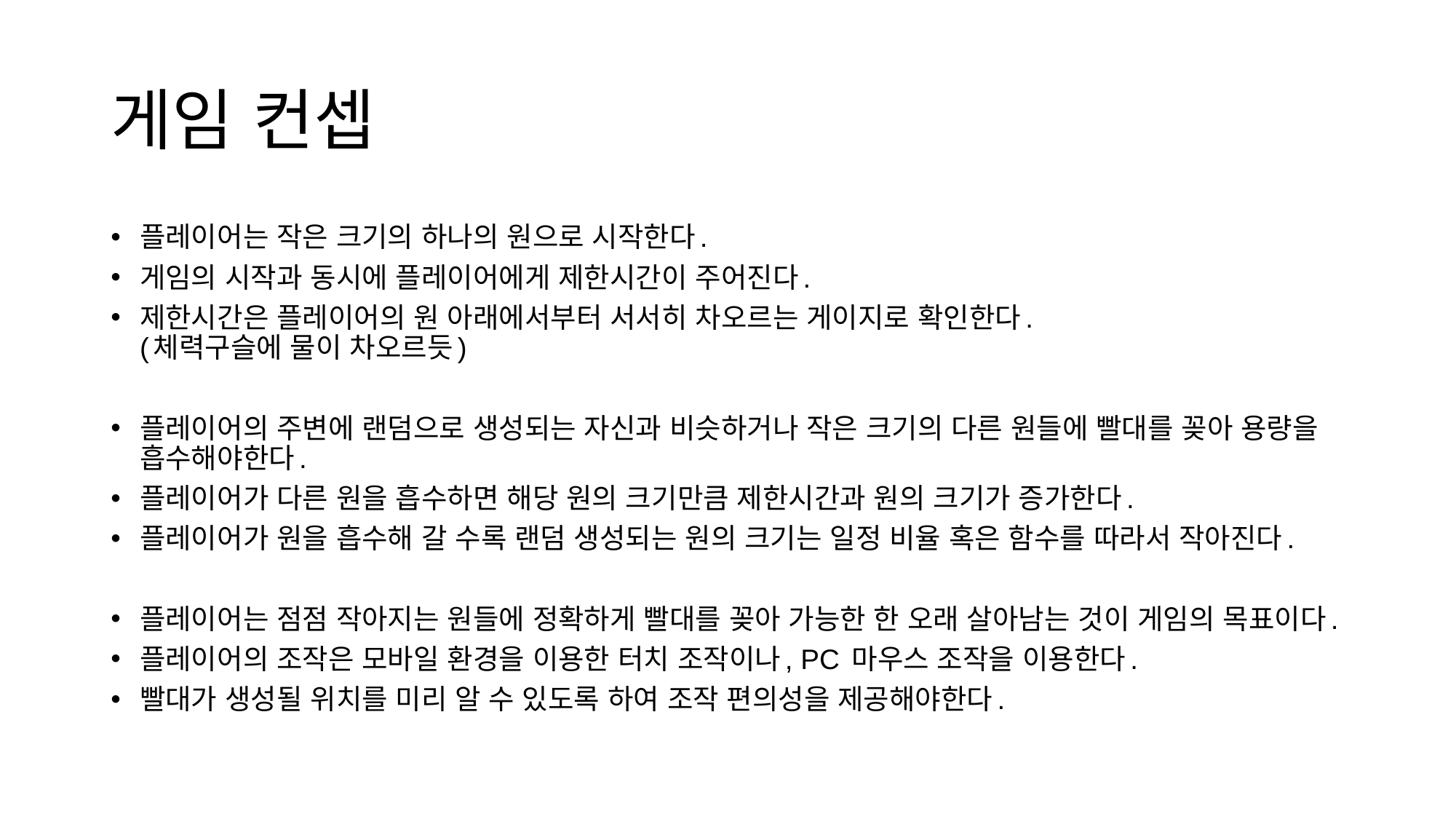

# 게임 컨셉
플레이어는 작은 크기의 하나의 원으로 시작한다.
게임의 시작과 동시에 플레이어에게 제한시간이 주어진다.
제한시간은 플레이어의 원 아래에서부터 서서히 차오르는 게이지로 확인한다.
(체력구슬에 물이 차오르듯)

플레이어의 주변에 랜덤으로 생성되는 자신과 비슷하거나 작은 크기의 다른 원들에 빨대를 꽂아 용량을 흡수해야한다.
플레이어가 다른 원을 흡수하면 해당 원의 크기만큼 제한시간과 원의 크기가 증가한다.
플레이어가 원을 흡수해 갈 수록 랜덤 생성되는 원의 크기는 일정 비율 혹은 함수를 따라서 작아진다.

플레이어는 점점 작아지는 원들에 정확하게 빨대를 꽂아 가능한 한 오래 살아남는 것이 게임의 목표이다.
플레이어의 조작은 모바일 환경을 이용한 터치 조작이나, PC 마우스 조작을 이용한다.
빨대가 생성될 위치를 미리 알 수 있도록 하여 조작 편의성을 제공해야한다.